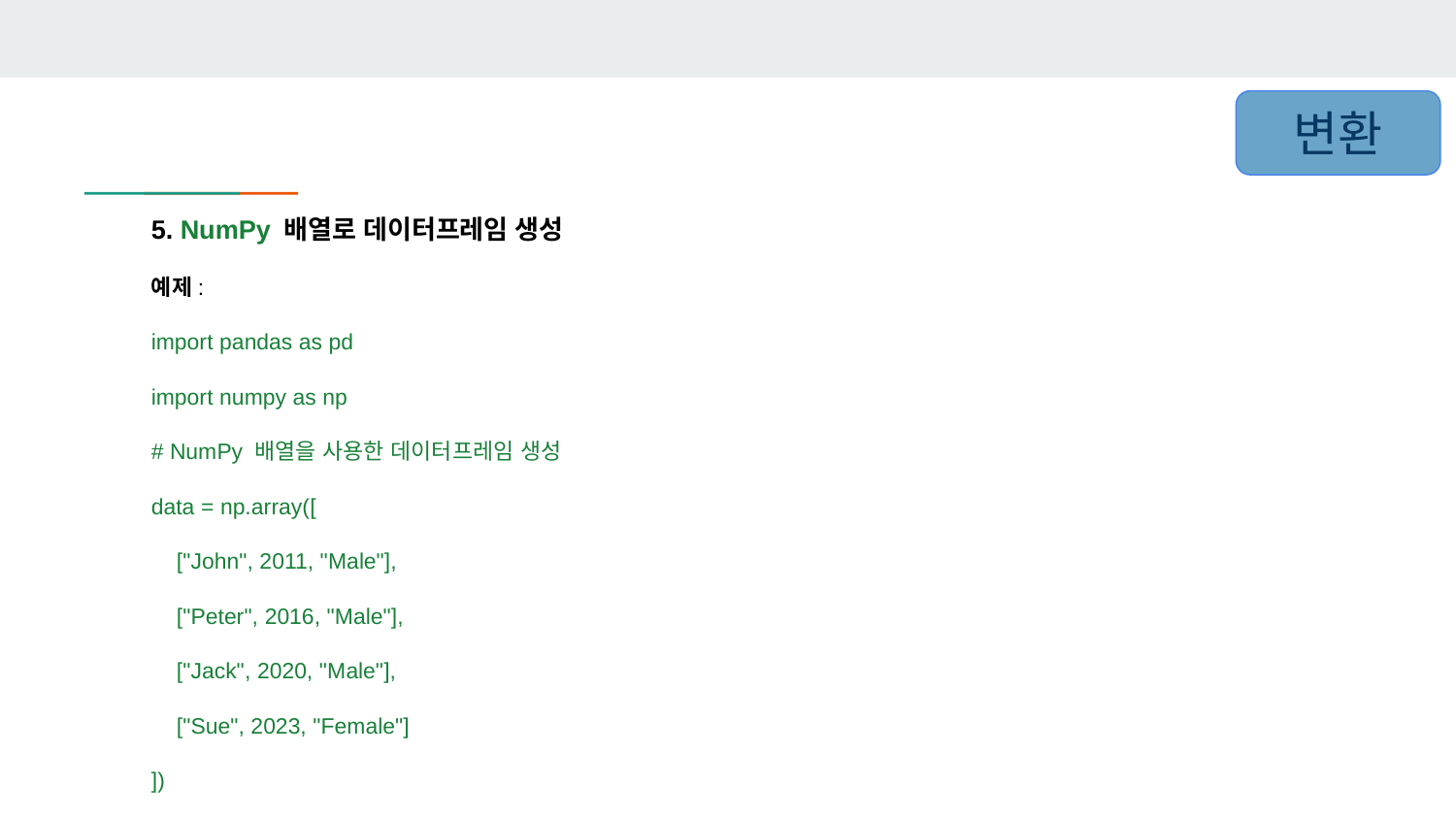

변환
5. NumPy 배열로 데이터프레임 생성
예제:
import pandas as pd
import numpy as np
# NumPy 배열을 사용한 데이터프레임 생성
data = np.array([
    ["John", 2011, "Male"],
    ["Peter", 2016, "Male"],
    ["Jack", 2020, "Male"],
    ["Sue", 2023, "Female"]
])